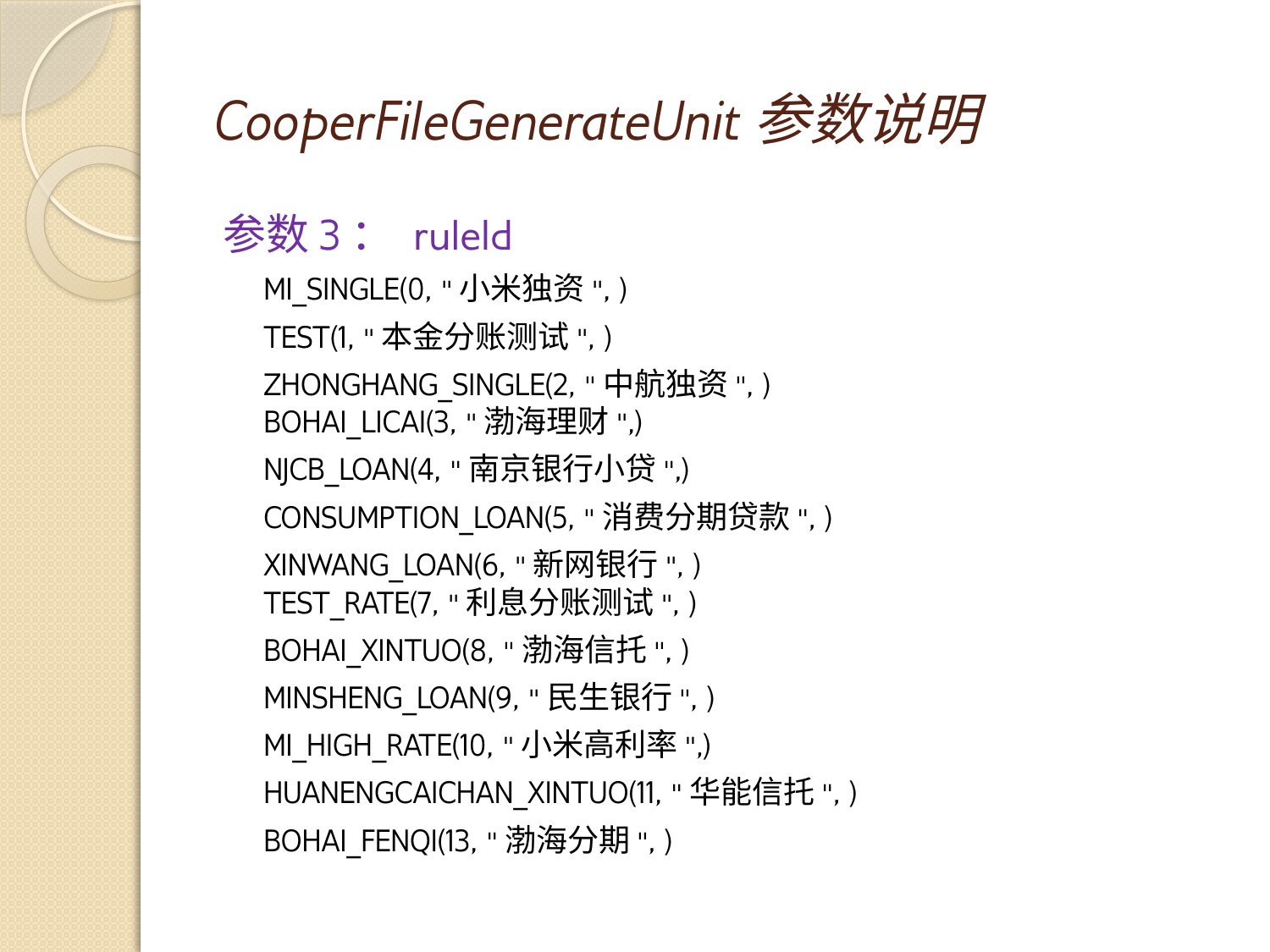

# CooperFileGenerateUnit参数说明
参数3： ruleId
	MI_SINGLE(0, "小米独资", )
	TEST(1, "本金分账测试", )
	ZHONGHANG_SINGLE(2, "中航独资", )
BOHAI_LICAI(3, "渤海理财",)
	NJCB_LOAN(4, "南京银行小贷",)
	CONSUMPTION_LOAN(5, "消费分期贷款", )
	XINWANG_LOAN(6, "新网银行", )
TEST_RATE(7, "利息分账测试", )
	BOHAI_XINTUO(8, "渤海信托", )
	MINSHENG_LOAN(9, "民生银行", )
	MI_HIGH_RATE(10, "小米高利率",)
	HUANENGCAICHAN_XINTUO(11, "华能信托", )
	BOHAI_FENQI(13, "渤海分期", )